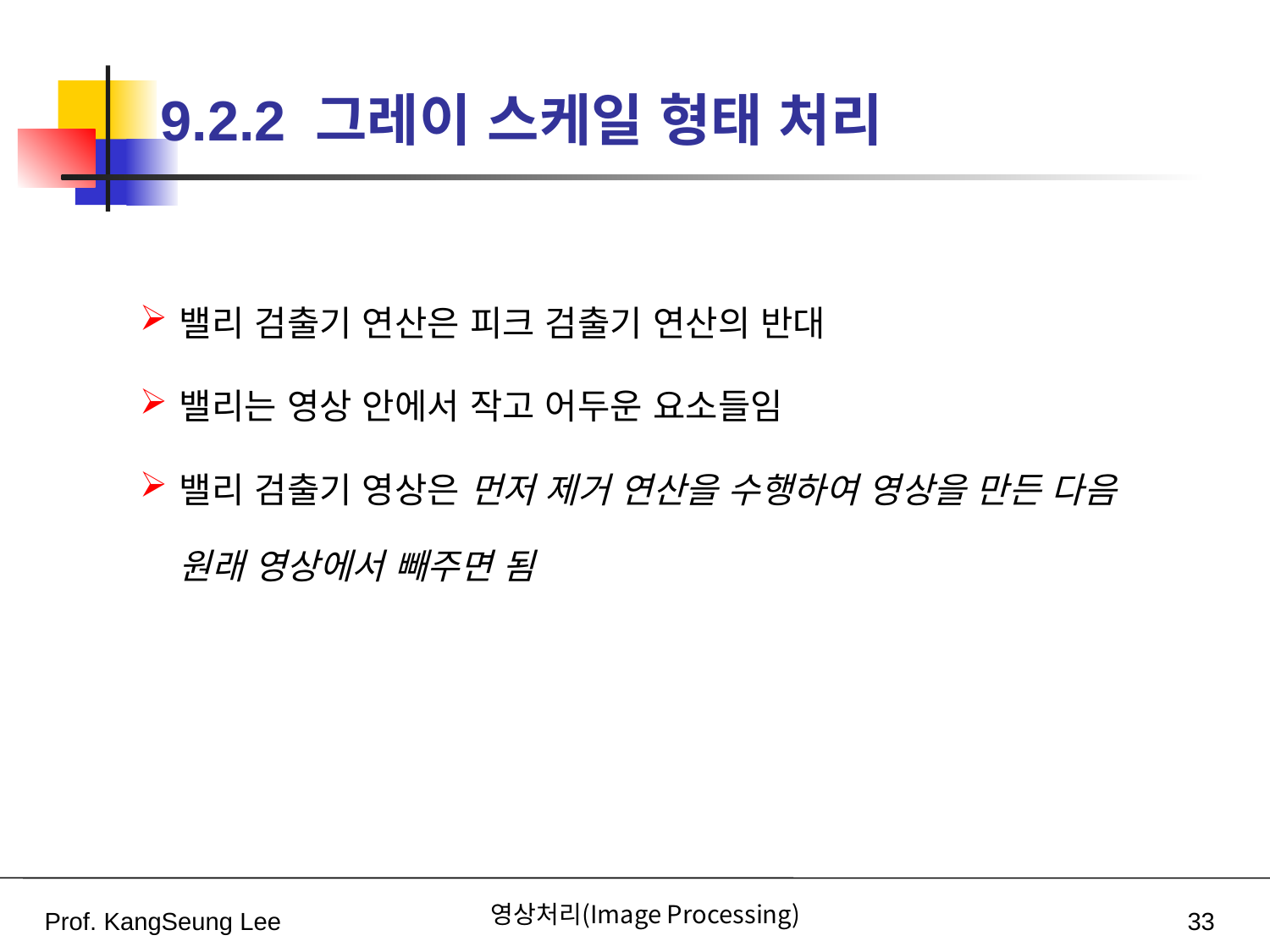

# 9.2.2 그레이 스케일 형태 처리

밸리 검출기 연산은 피크 검출기 연산의 반대
밸리는 영상 안에서 작고 어두운 요소들임
밸리 검출기 영상은 먼저 제거 연산을 수행하여 영상을 만든 다음 원래 영상에서 빼주면 됨
Prof. KangSeung Lee
영상처리(Image Processing)
33